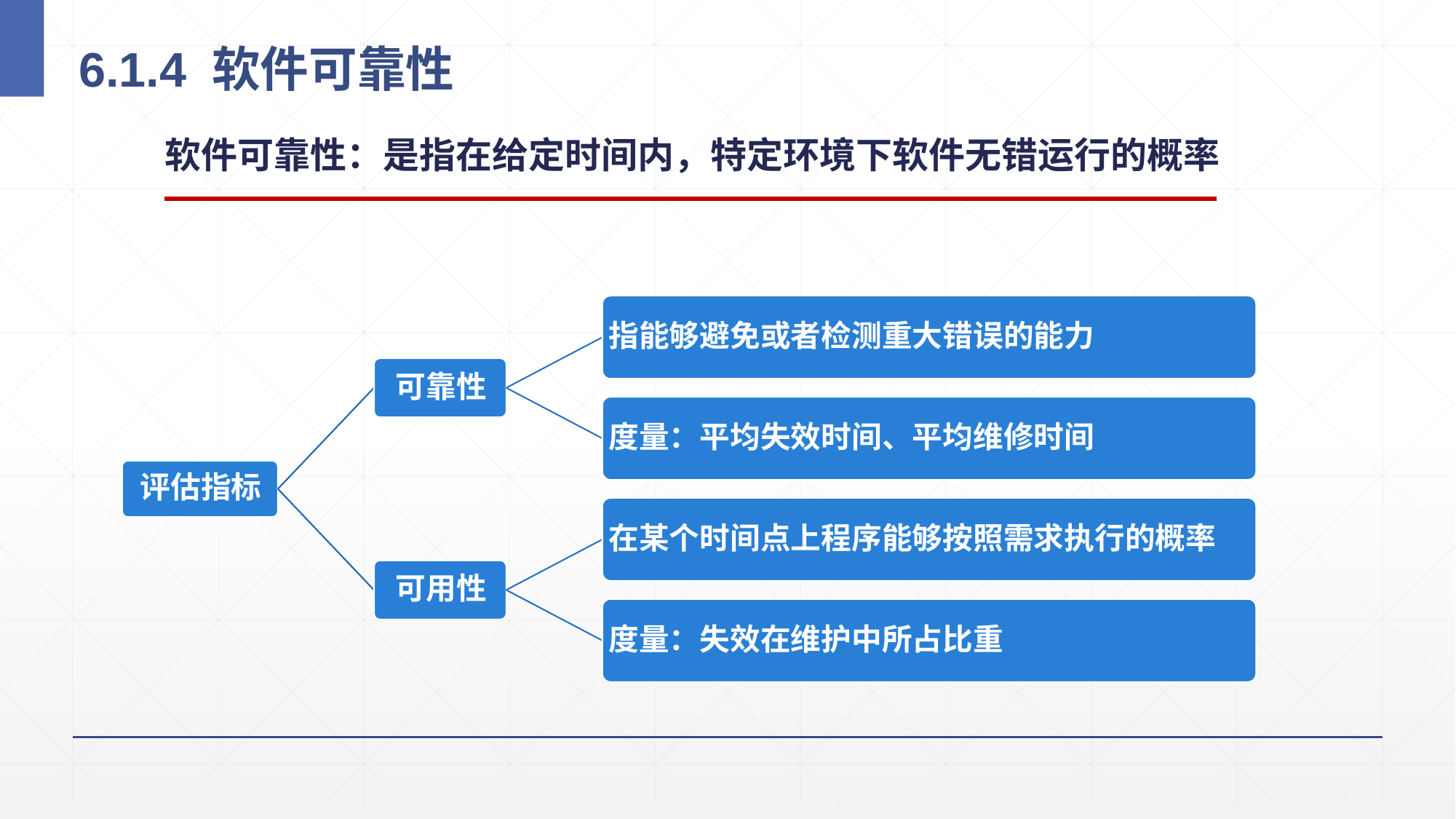

# 6.1.4 软件可靠性
软件可靠性：是指在给定时间内，特定环境下软件无错运行的概率

评估指标

可靠性

指能够避免或者检测重大错误的能力

度量：平均失效时间、平均维修时间

可用性

在某个时间点上程序能够按照需求执行的概率

度量：失效在维护中所占比重